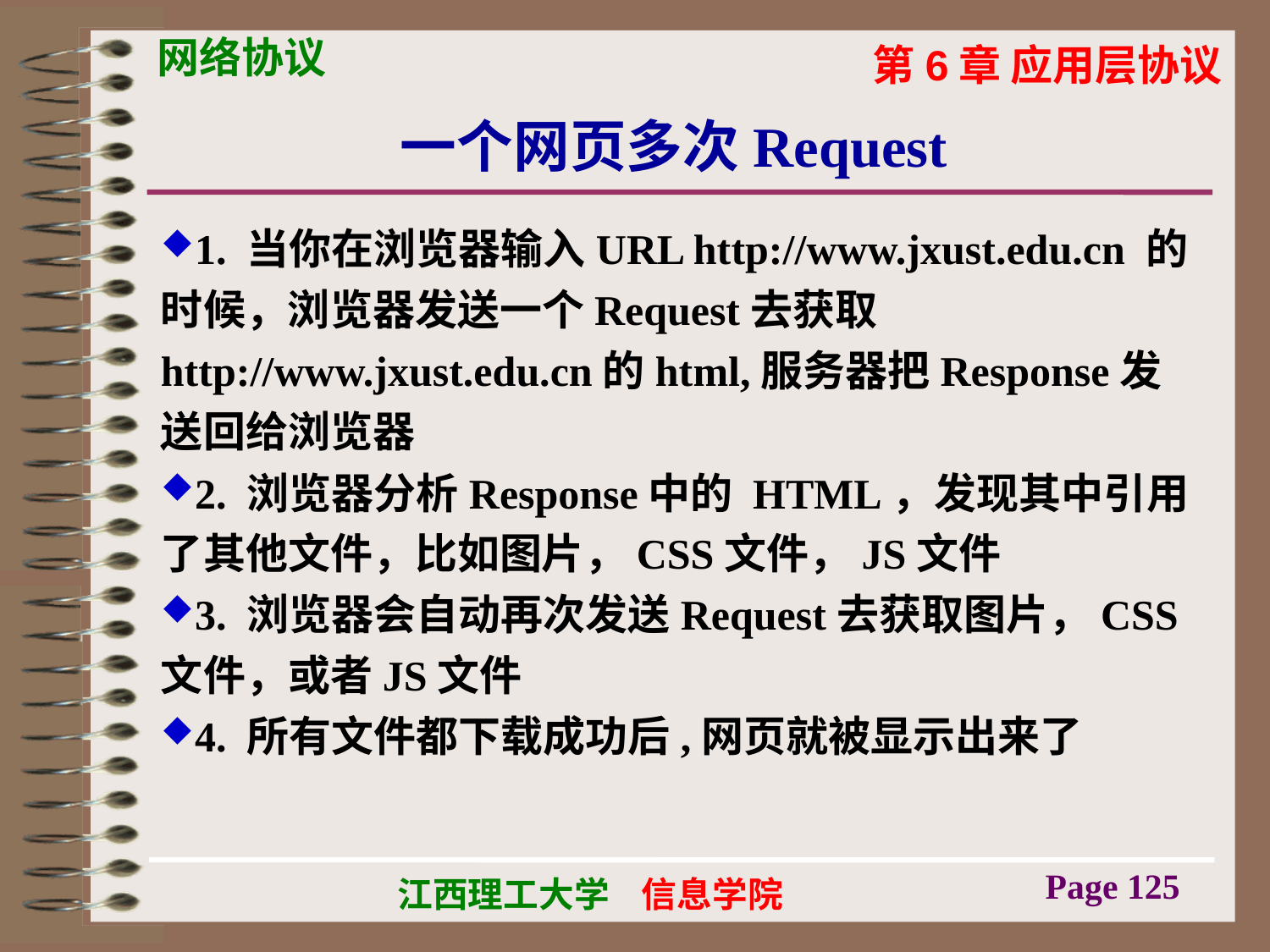

# 一个网页多次Request
1. 当你在浏览器输入URL http://www.jxust.edu.cn 的时候，浏览器发送一个Request去获取 http://www.jxust.edu.cn的html,服务器把Response发送回给浏览器
2. 浏览器分析Response中的 HTML，发现其中引用了其他文件，比如图片，CSS文件，JS文件
3. 浏览器会自动再次发送Request去获取图片，CSS文件，或者JS文件
4. 所有文件都下载成功后,网页就被显示出来了
Page 125